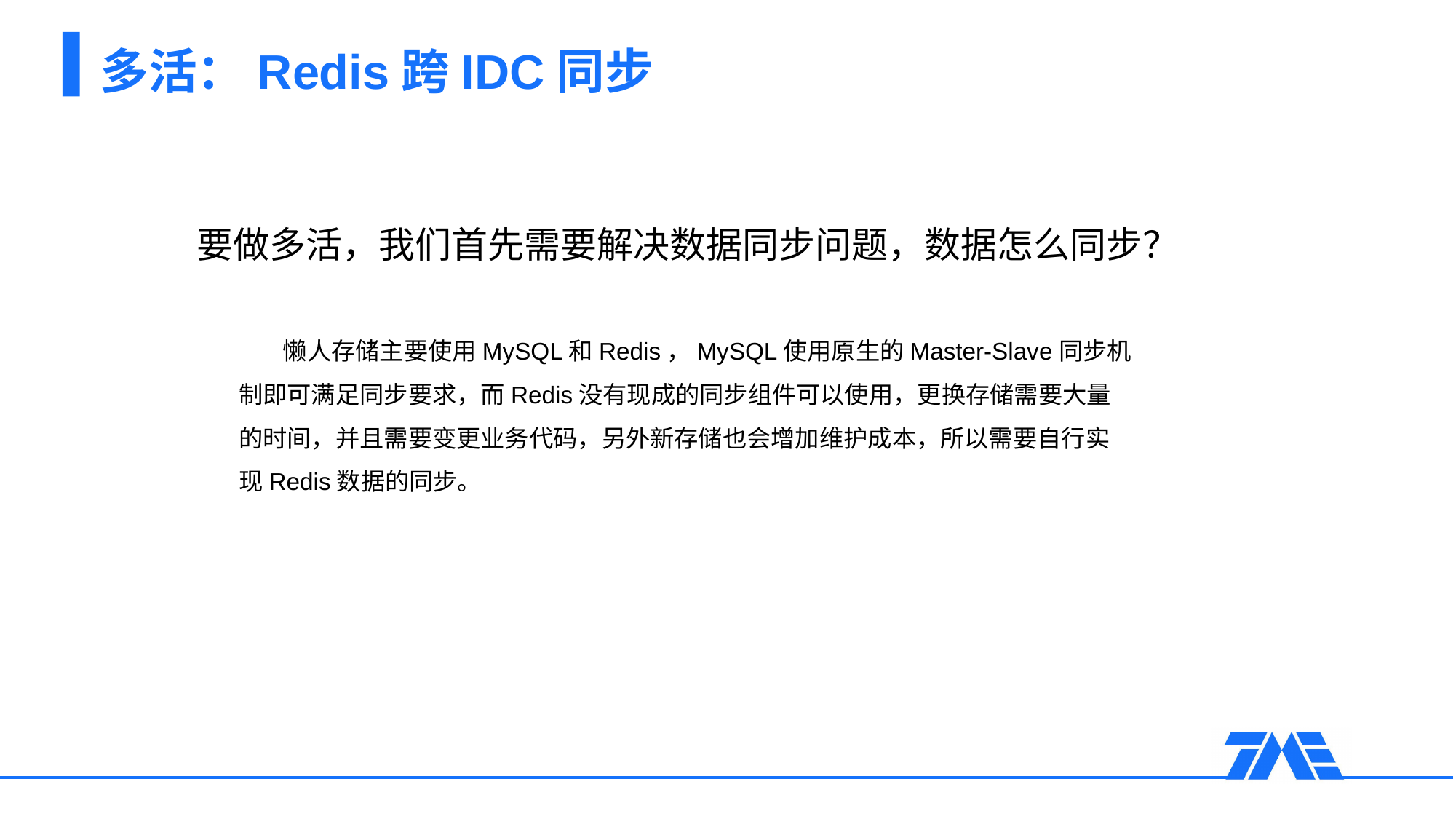

# 多活：Redis跨IDC同步
要做多活，我们首先需要解决数据同步问题，数据怎么同步？
       懒人存储主要使用MySQL和Redis，MySQL使用原生的Master-Slave同步机制即可满足同步要求，而Redis没有现成的同步组件可以使用，更换存储需要大量的时间，并且需要变更业务代码，另外新存储也会增加维护成本，所以需要自行实现Redis数据的同步。